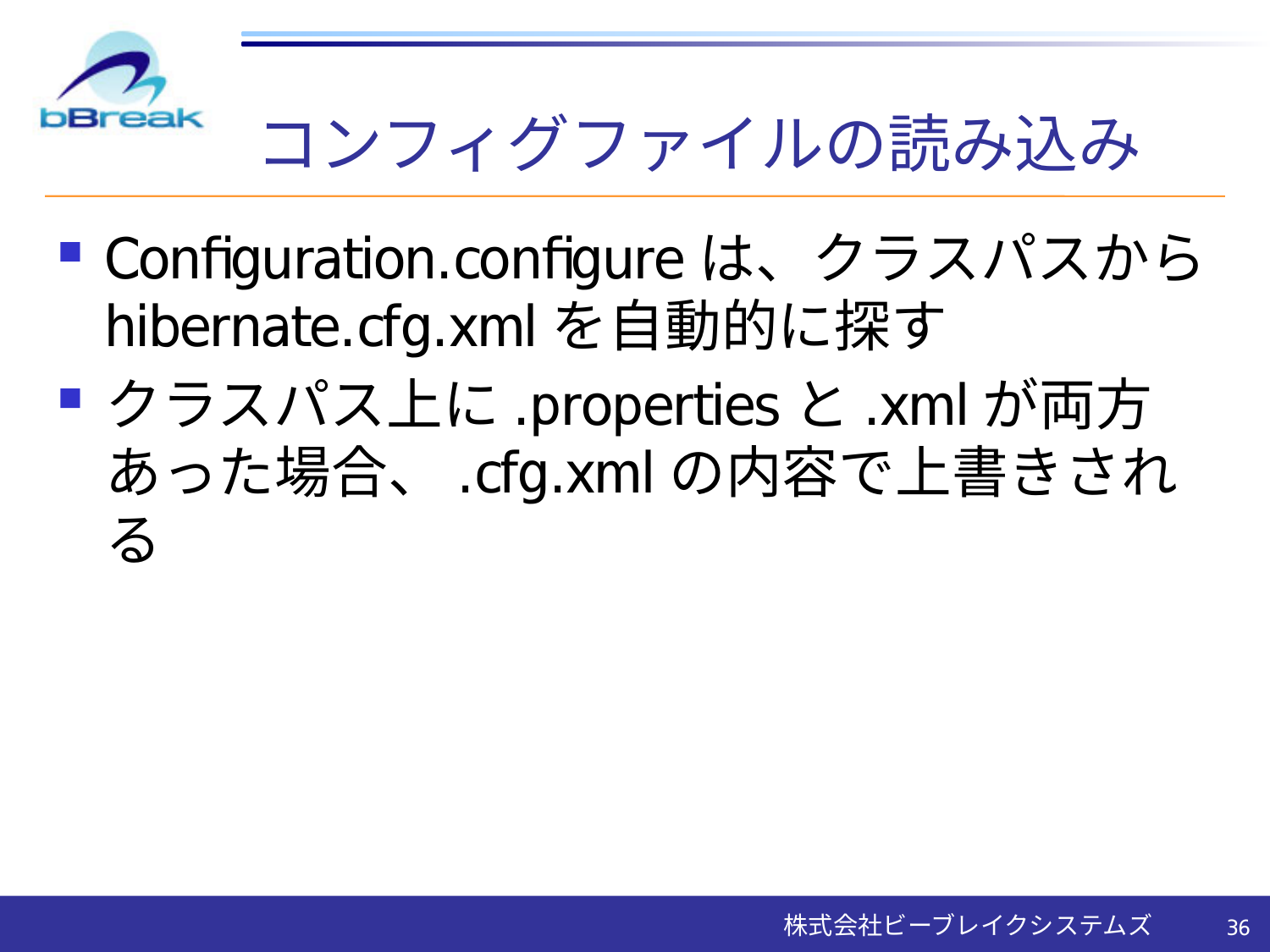

# コンフィグファイルの読み込み
Configuration.configureは、クラスパスからhibernate.cfg.xmlを自動的に探す
クラスパス上に.propertiesと.xmlが両方あった場合、.cfg.xmlの内容で上書きされる